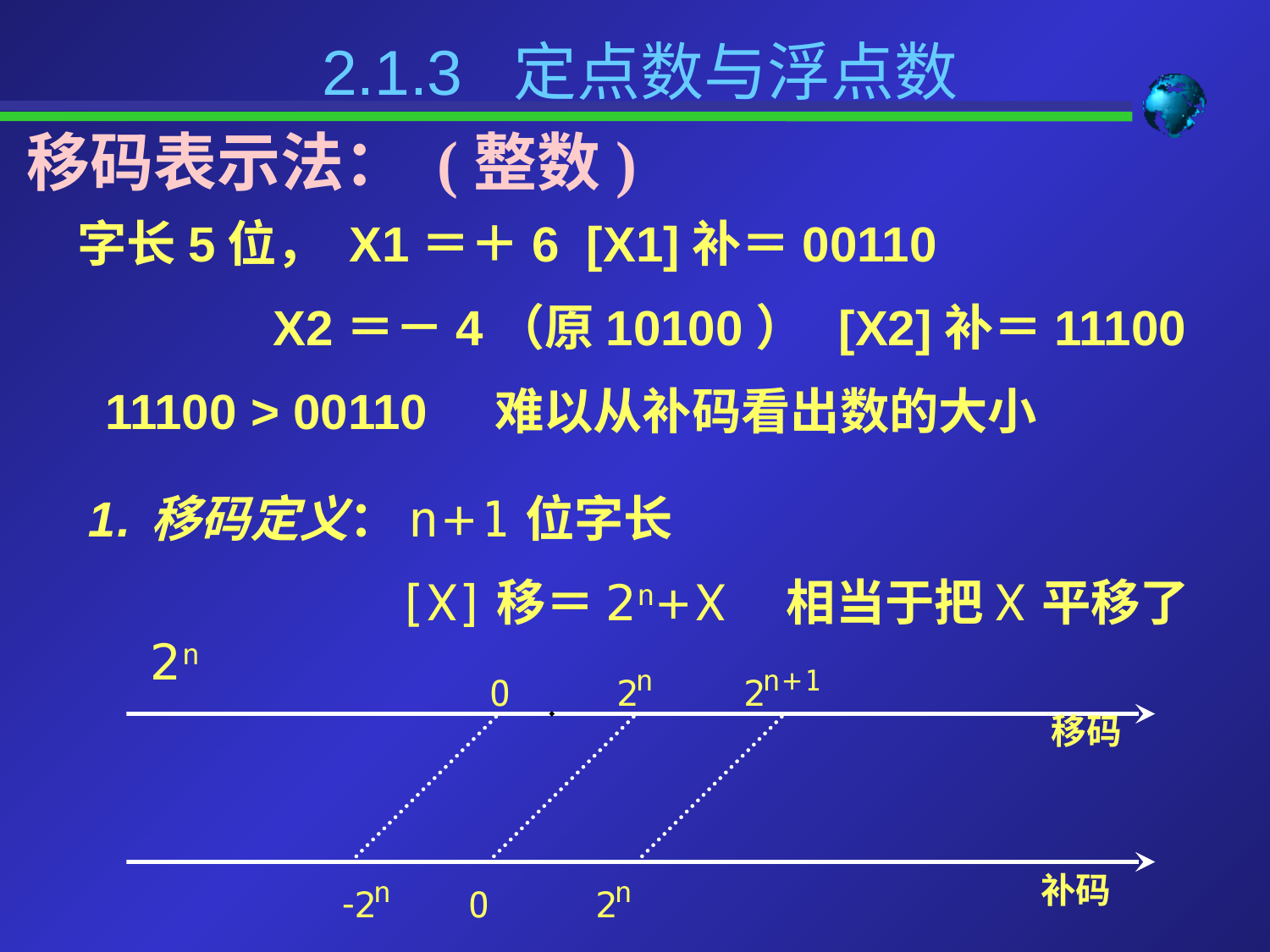

2.1.3  定点数与浮点数
移码表示法： (整数)
字长5位， X1＝＋6  [X1]补＝00110
	     X2＝－4（原10100）  [X2]补＝11100
  11100 > 00110    难以从补码看出数的大小
移码定义：n+1位字长
			[X]移＝2n+X	相当于把X平移了2n
0	2n	2n+1
移码

-2n	0	2n
补码